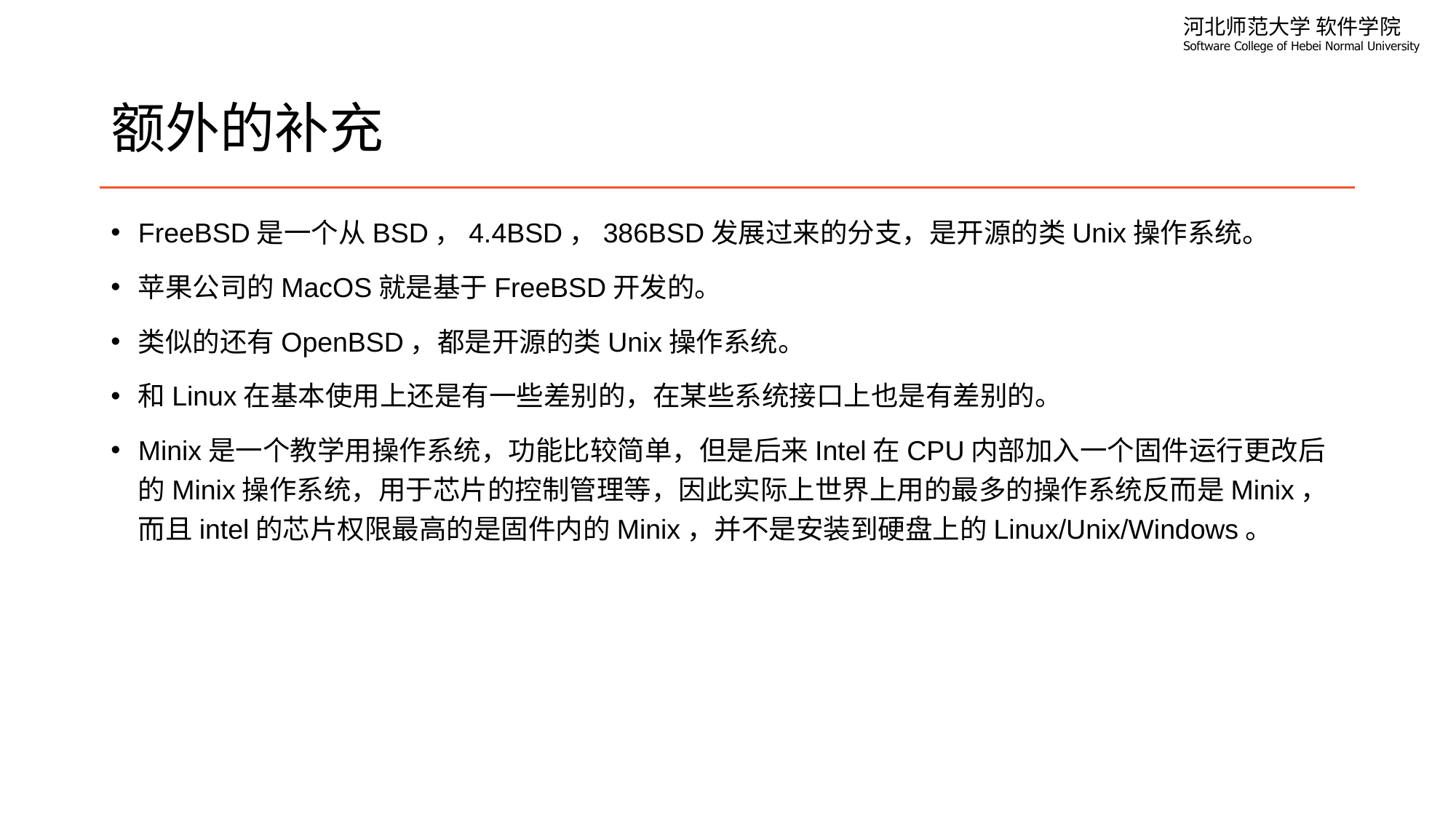

# 额外的补充
FreeBSD是一个从BSD，4.4BSD，386BSD发展过来的分支，是开源的类Unix操作系统。
苹果公司的MacOS就是基于FreeBSD开发的。
类似的还有OpenBSD，都是开源的类Unix操作系统。
和Linux在基本使用上还是有一些差别的，在某些系统接口上也是有差别的。
Minix是一个教学用操作系统，功能比较简单，但是后来Intel在CPU内部加入一个固件运行更改后的Minix操作系统，用于芯片的控制管理等，因此实际上世界上用的最多的操作系统反而是Minix，而且intel的芯片权限最高的是固件内的Minix，并不是安装到硬盘上的Linux/Unix/Windows。